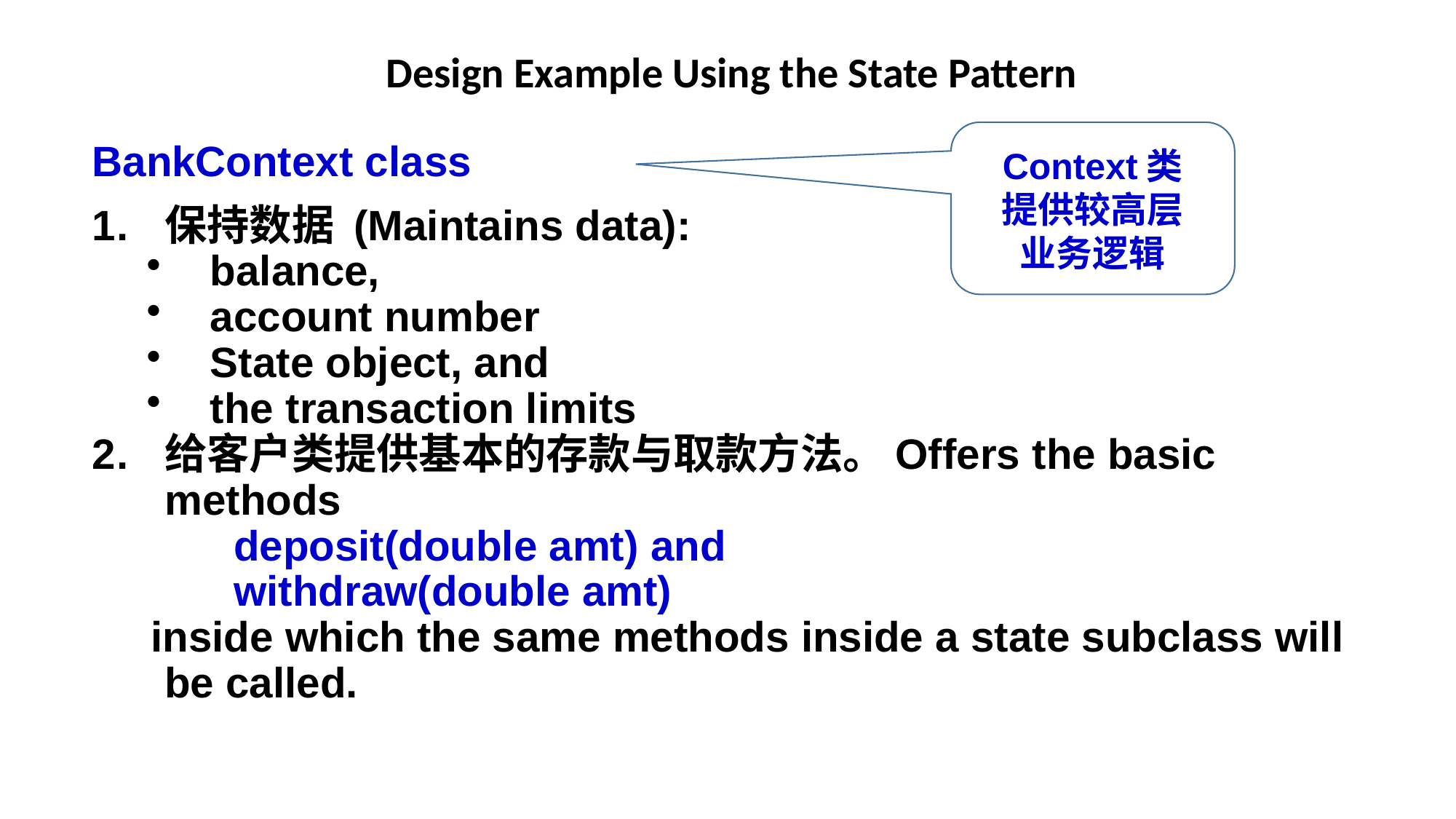

Design Example Using the State Pattern
Context类
提供较高层
业务逻辑
BankContext class
保持数据 (Maintains data):
balance,
account number
State object, and
the transaction limits
给客户类提供基本的存款与取款方法。Offers the basic methods
            deposit(double amt) and
            withdraw(double amt)
     inside which the same methods inside a state subclass will be called.